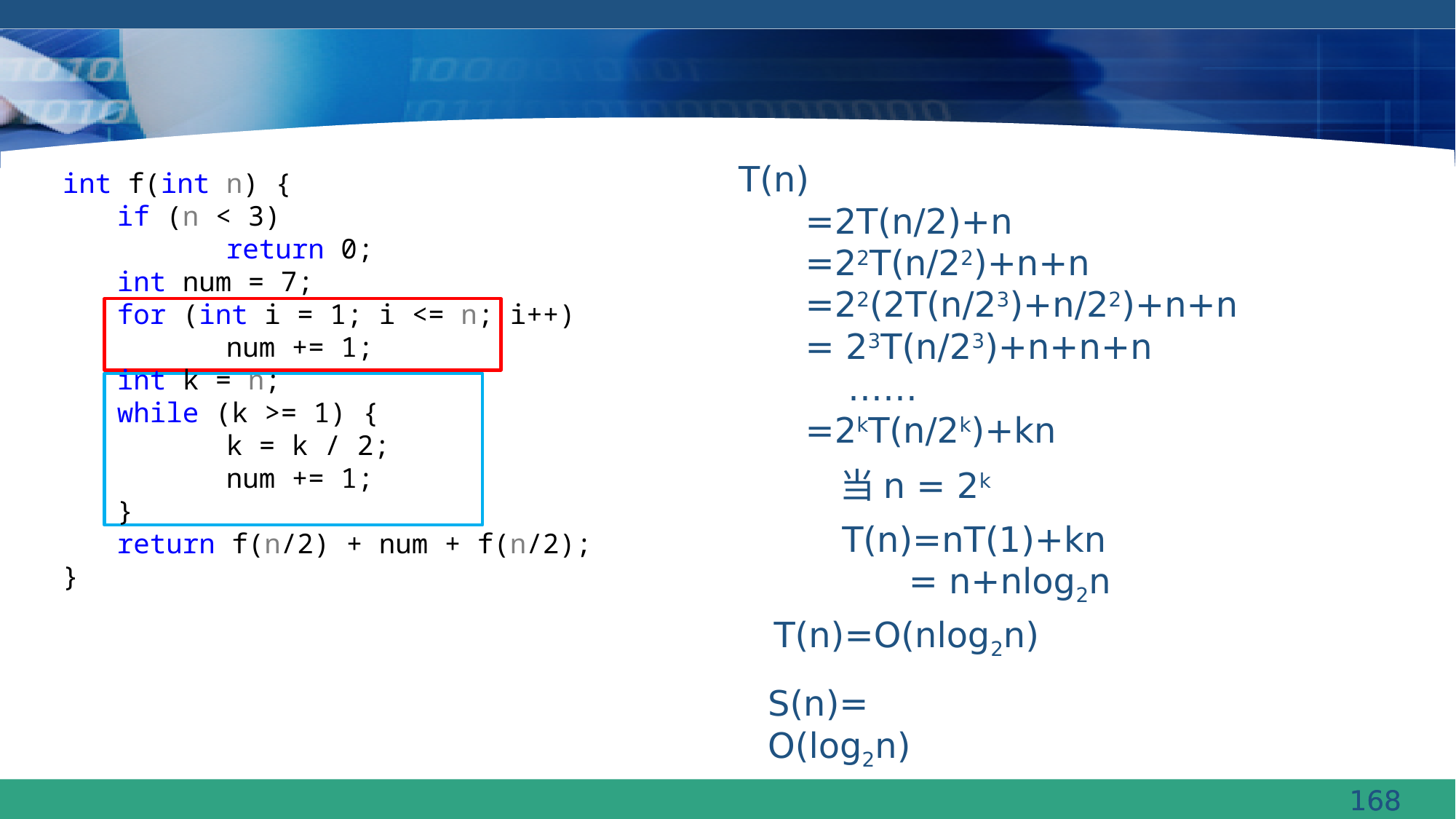

T(n)
      =2T(n/2)+n
      =22T(n/22)+n+n
      =22(2T(n/23)+n/22)+n+n
      = 23T(n/23)+n+n+n
	……
      =2kT(n/2k)+kn
int f(int n) {
if (n < 3)
	return 0;
int num = 7;
for (int i = 1; i <= n; i++)
	num += 1;
int k = n;
while (k >= 1) {
	k = k / 2;
	num += 1;
}
return f(n/2) + num + f(n/2);
}

当n = 2k
T(n)=nT(1)+kn
      = n+nlog2n
T(n)=O(nlog2n)
S(n)=
O(log2n)